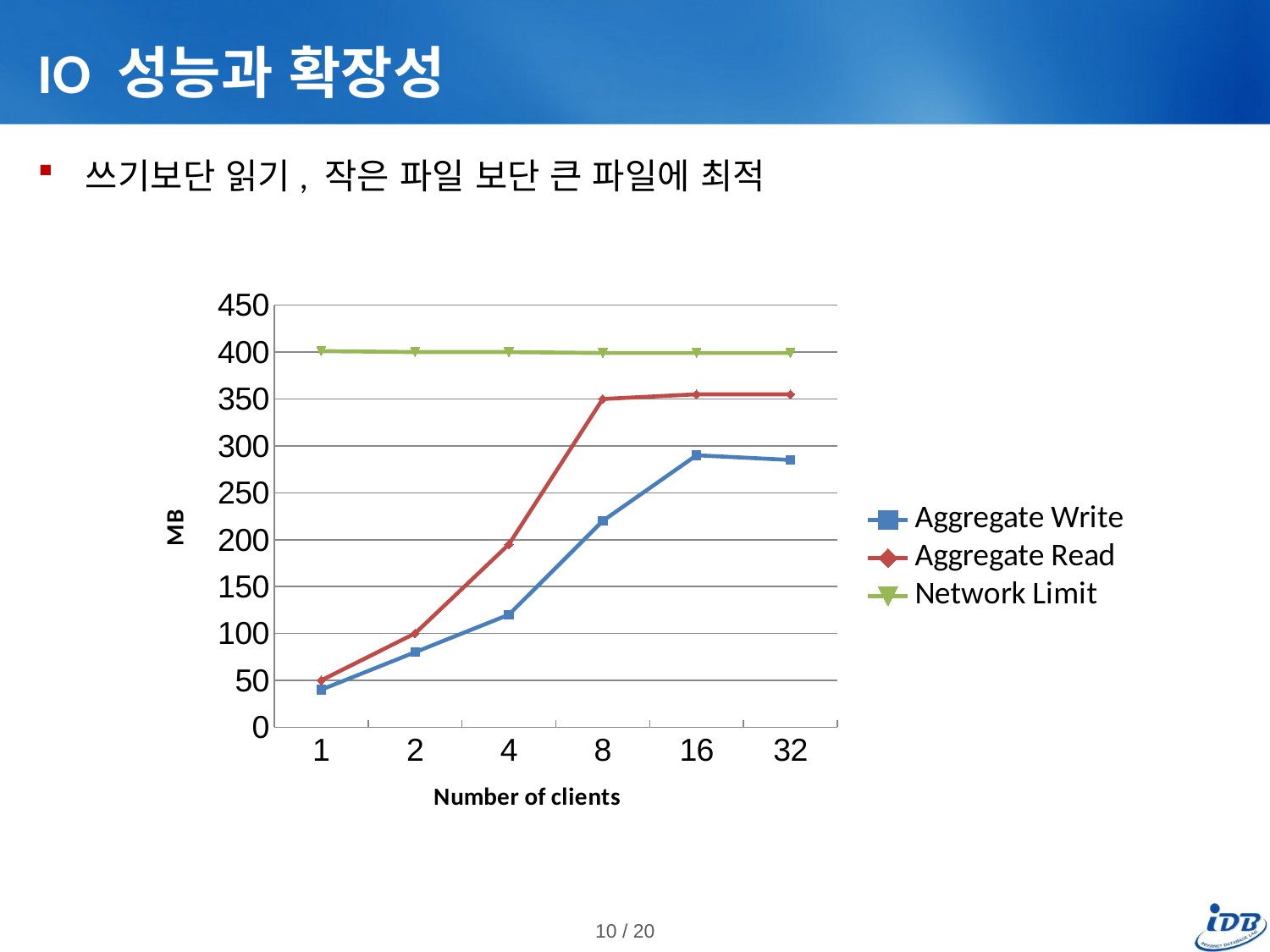

# IO 성능과 확장성
쓰기보단 읽기, 작은 파일 보단 큰 파일에 최적

### Chart

| Category | Aggregate Write | Aggregate Read | Network Limit |
|---|---|---|---|
| 1 | 40.0 | 50.0 | 401.0 |
| 2 | 80.0 | 100.0 | 400.0 |
| 4 | 120.0 | 195.0 | 400.0 |
| 8 | 220.0 | 350.0 | 399.0 |
| 16 | 290.0 | 355.0 | 399.0 |
| 32 | 285.0 | 355.0 | 399.0 |